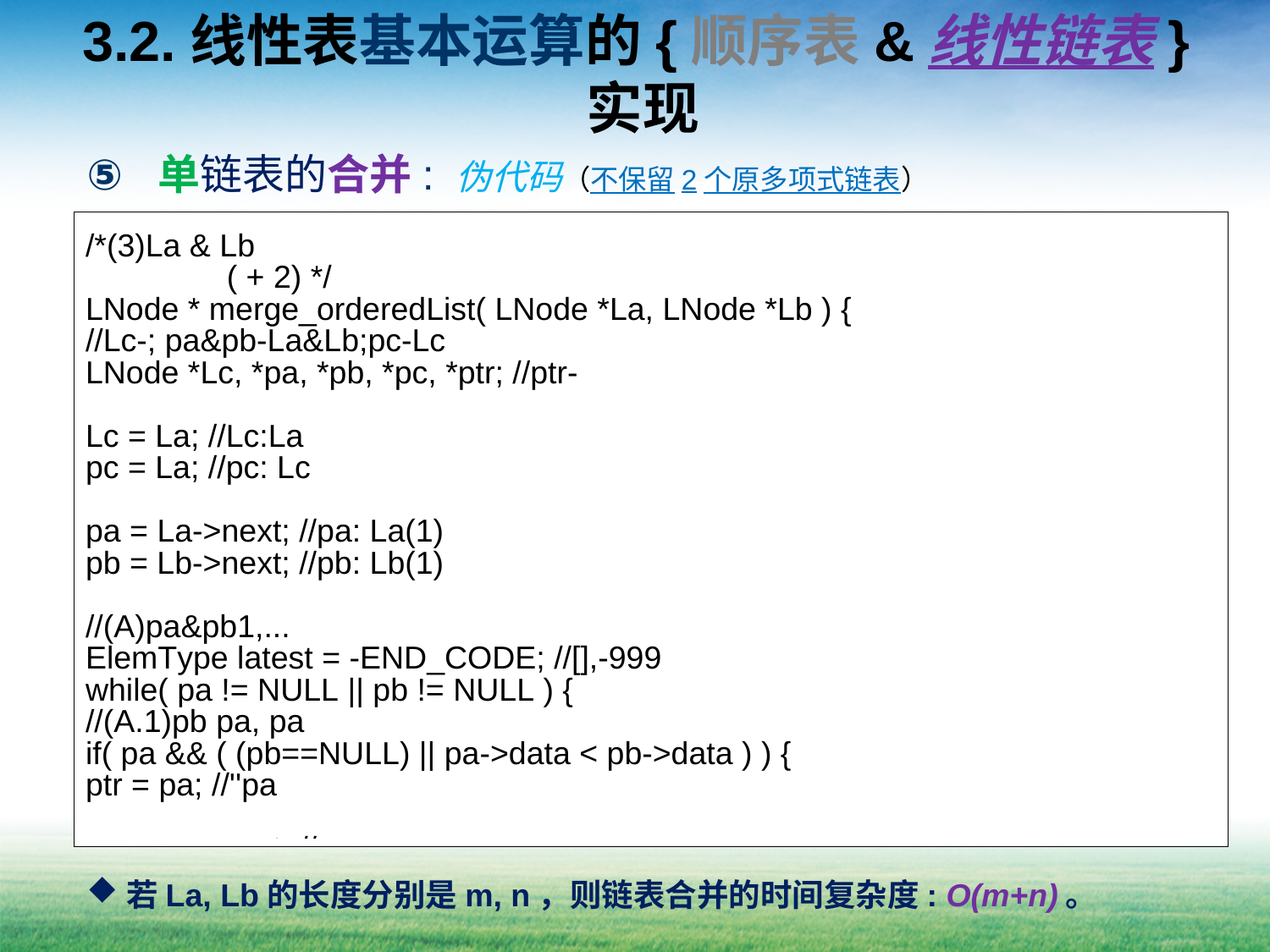

# 3.2.线性表基本运算的{顺序表&线性链表}实现
单链表的合并: 伪代码（不保留2个原多项式链表）

若La, Lb的长度分别是m, n，则链表合并的时间复杂度: O(m+n)。